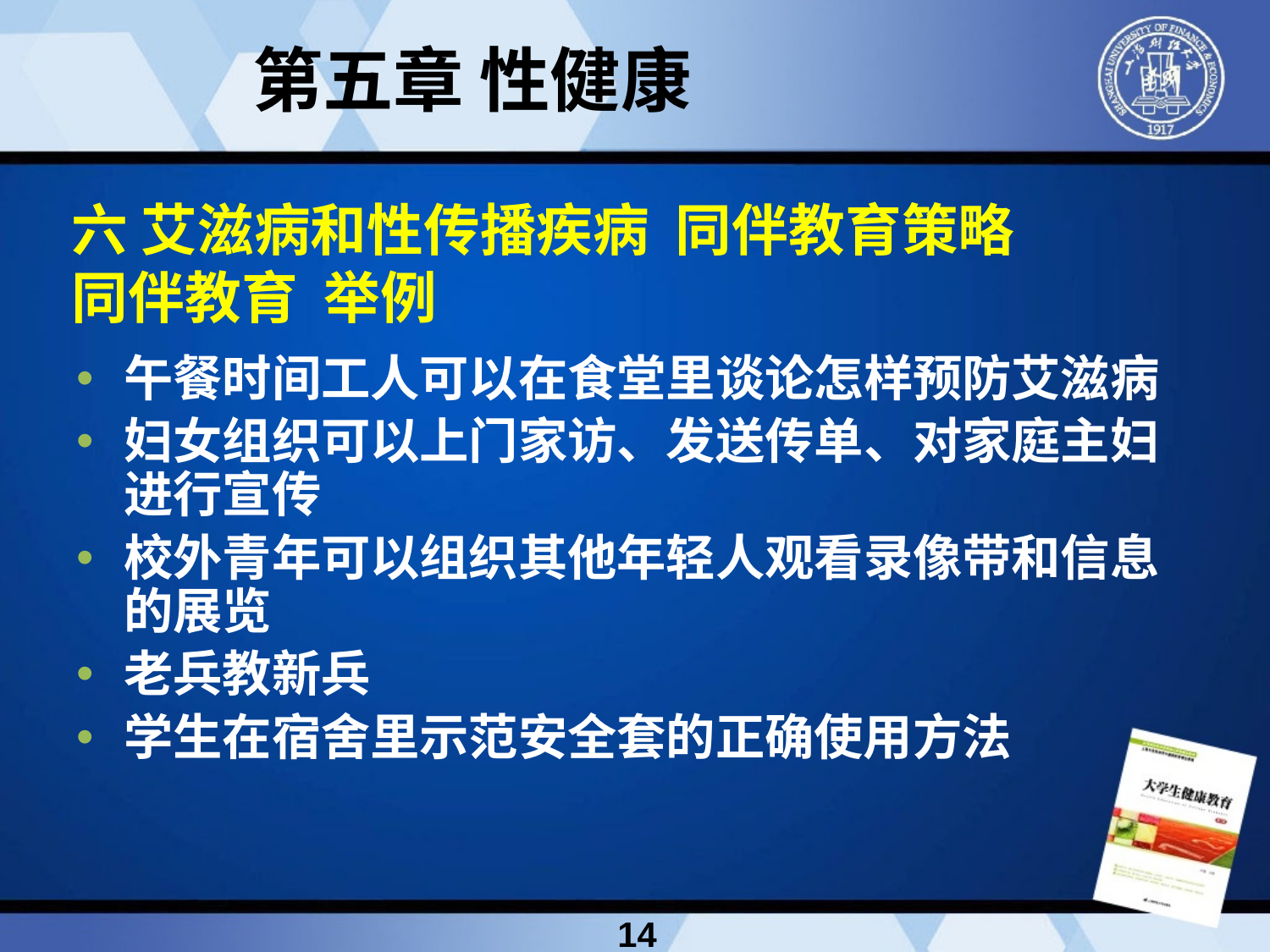

第五章 性健康
六 艾滋病和性传播疾病  同伴教育策略
同伴教育  举例
午餐时间工人可以在食堂里谈论怎样预防艾滋病
妇女组织可以上门家访、发送传单、对家庭主妇进行宣传
校外青年可以组织其他年轻人观看录像带和信息的展览
老兵教新兵
学生在宿舍里示范安全套的正确使用方法
14